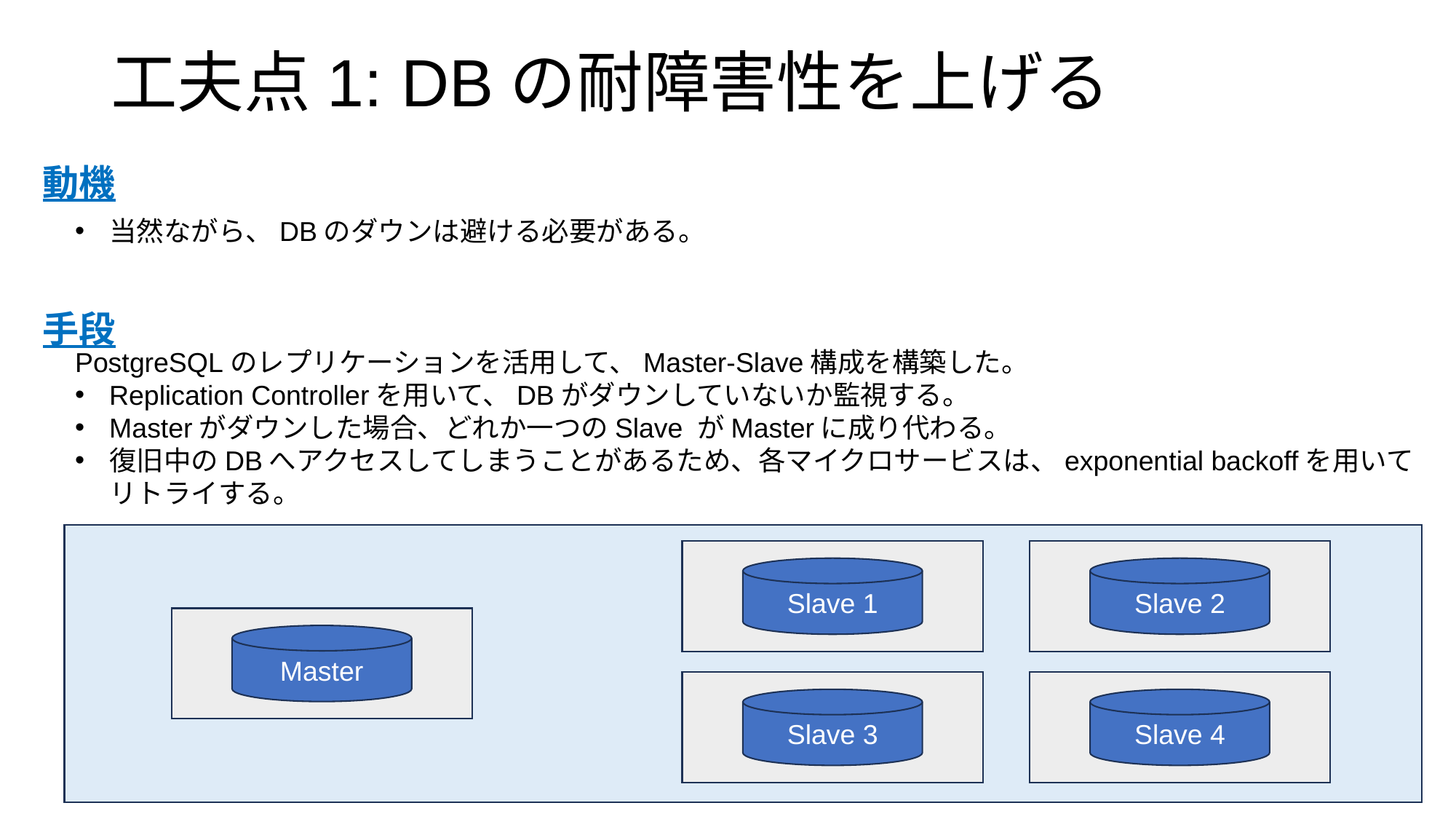

# 工夫点1: DBの耐障害性を上げる
動機
当然ながら、DBのダウンは避ける必要がある。

PostgreSQLのレプリケーションを活用して、Master-Slave構成を構築した。
Replication Controllerを用いて、DBがダウンしていないか監視する。
Masterがダウンした場合、どれか一つのSlave がMasterに成り代わる。
復旧中のDBへアクセスしてしまうことがあるため、各マイクロサービスは、exponential backoffを用いてリトライする。
手段

Slave 1
Slave 2

Master

Slave 3
Slave 4